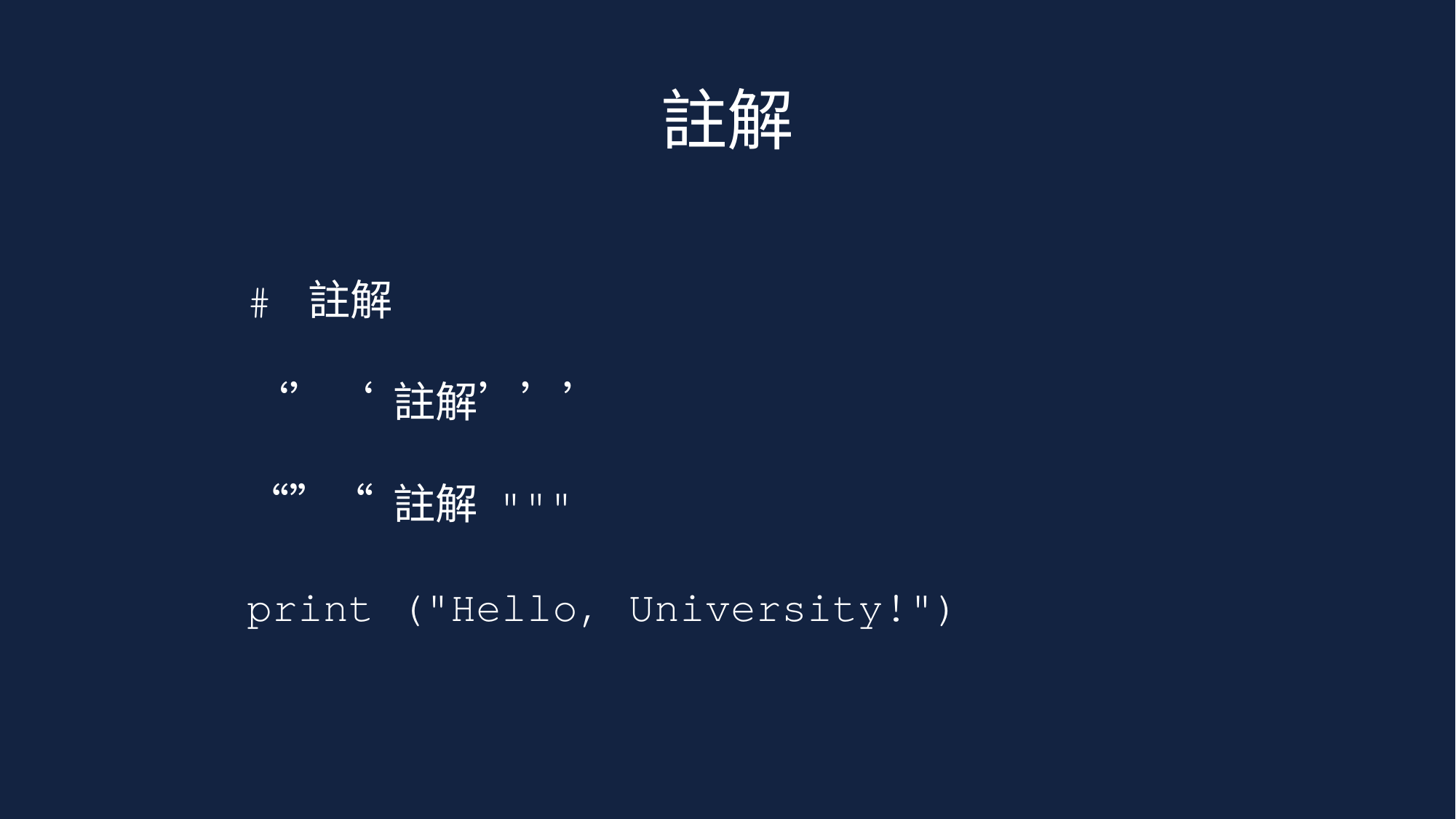

# 註解
# 註解

‘’‘ 註解’’’

“”“ 註解 """

print ("Hello, University!")